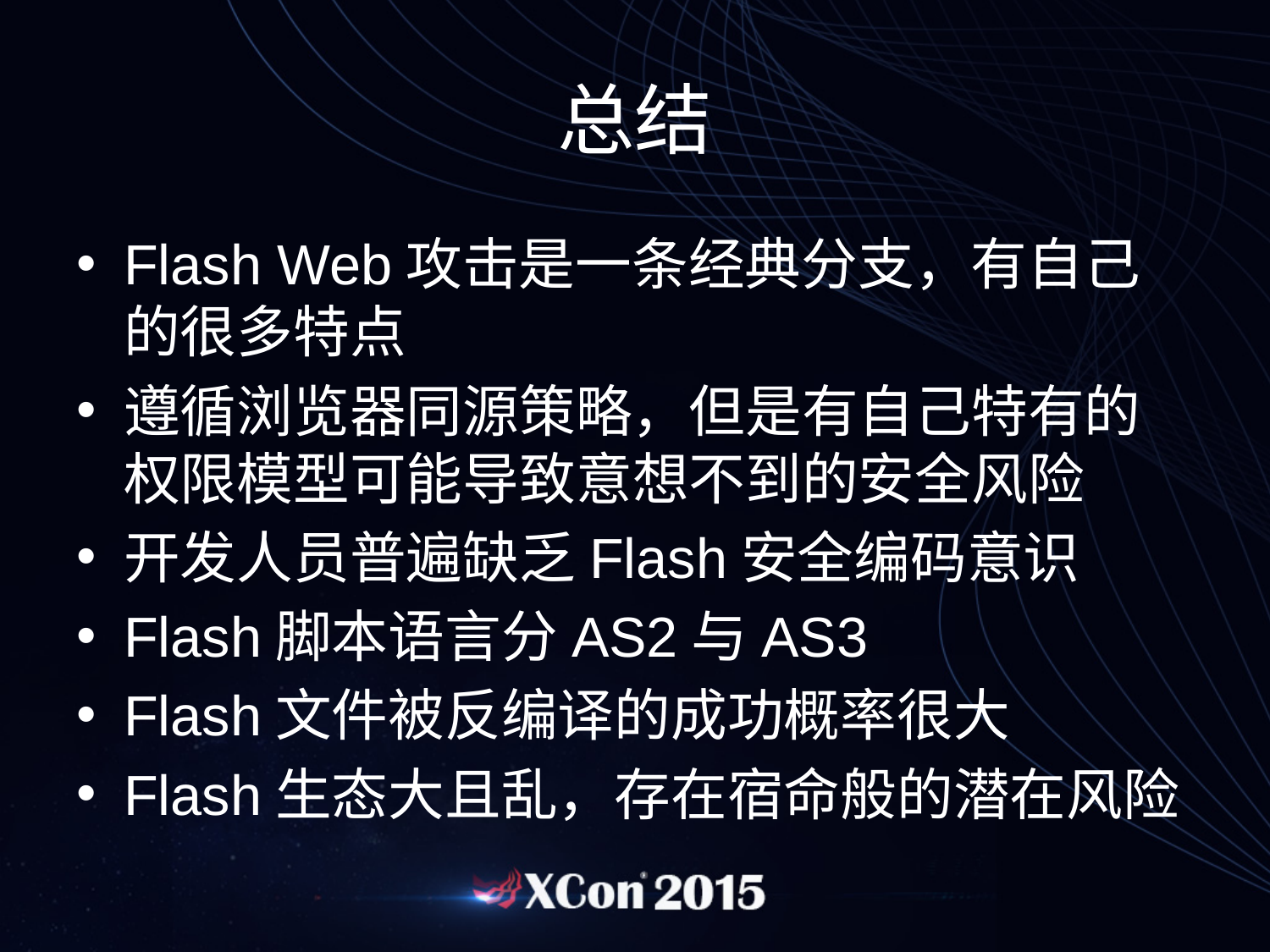

# 总结
Flash Web攻击是一条经典分支，有自己的很多特点
遵循浏览器同源策略，但是有自己特有的权限模型可能导致意想不到的安全风险
开发人员普遍缺乏Flash安全编码意识
Flash脚本语言分AS2与AS3
Flash文件被反编译的成功概率很大
Flash生态大且乱，存在宿命般的潜在风险